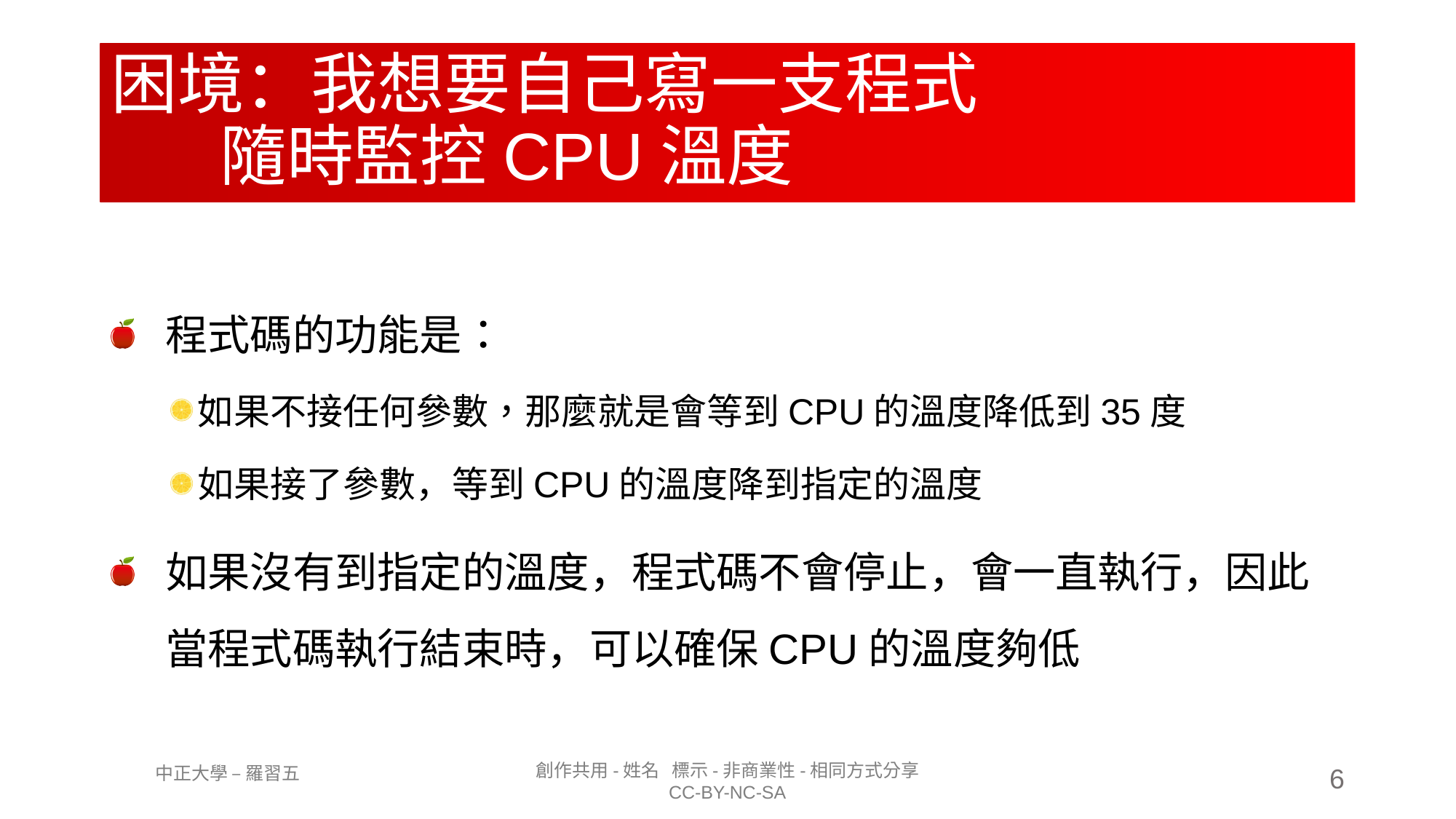

# 困境：我想要自己寫一支程式 隨時監控CPU溫度
程式碼的功能是：
如果不接任何參數，那麼就是會等到CPU的溫度降低到35度
如果接了參數，等到CPU的溫度降到指定的溫度
如果沒有到指定的溫度，程式碼不會停止，會一直執行，因此當程式碼執行結束時，可以確保CPU的溫度夠低